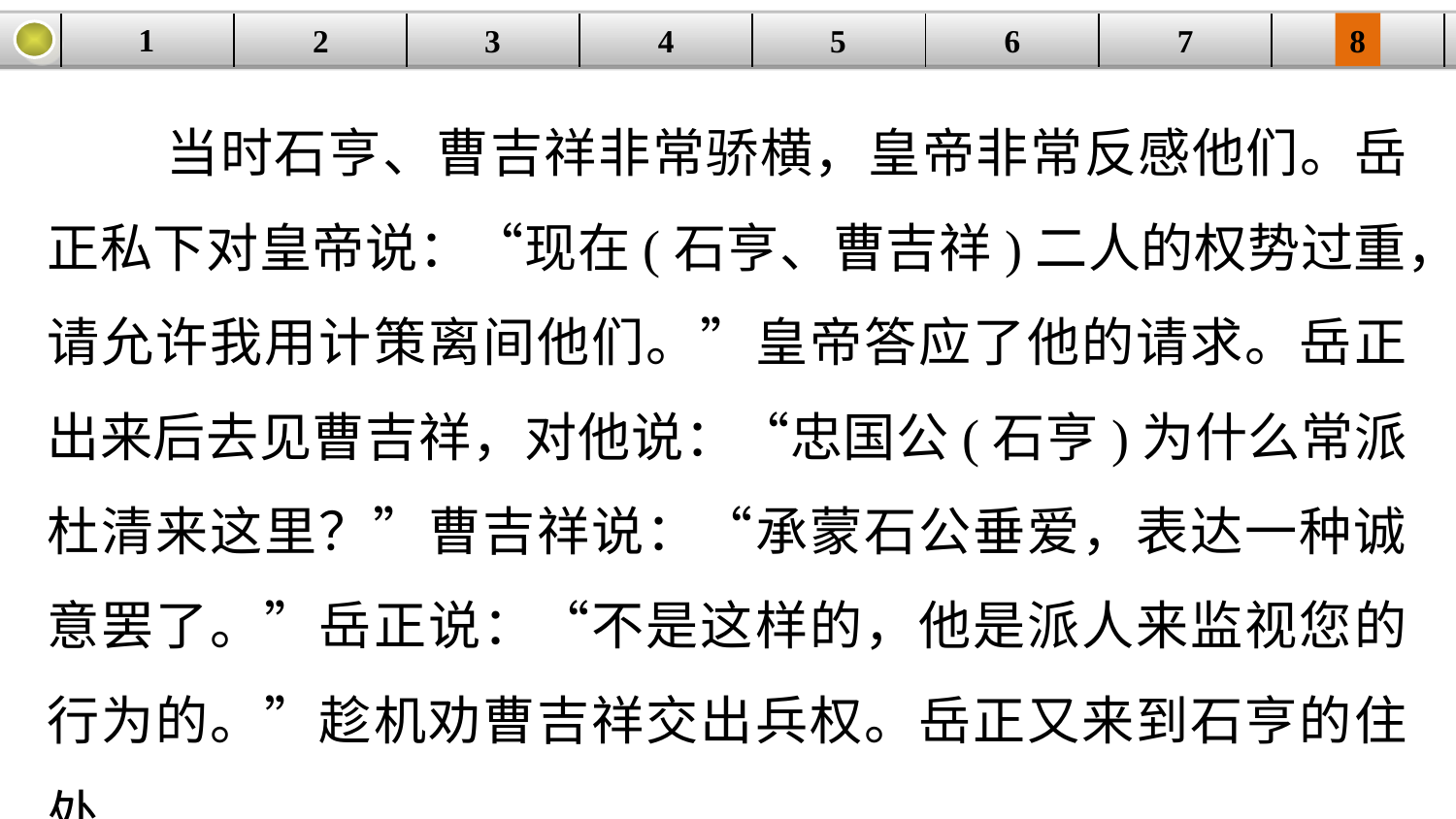

1
3
4
5
6
8
2
|  |  |  |  |  |  |  |  |
| --- | --- | --- | --- | --- | --- | --- | --- |
7

        当时石亨、曹吉祥非常骄横，皇帝非常反感他们。岳正私下对皇帝说：“现在(石亨、曹吉祥)二人的权势过重，请允许我用计策离间他们。”皇帝答应了他的请求。岳正出来后去见曹吉祥，对他说：“忠国公(石亨)为什么常派杜清来这里？”曹吉祥说：“承蒙石公垂爱，表达一种诚意罢了。”岳正说：“不是这样的，他是派人来监视您的行为的。”趁机劝曹吉祥交出兵权。岳正又来到石亨的住处，